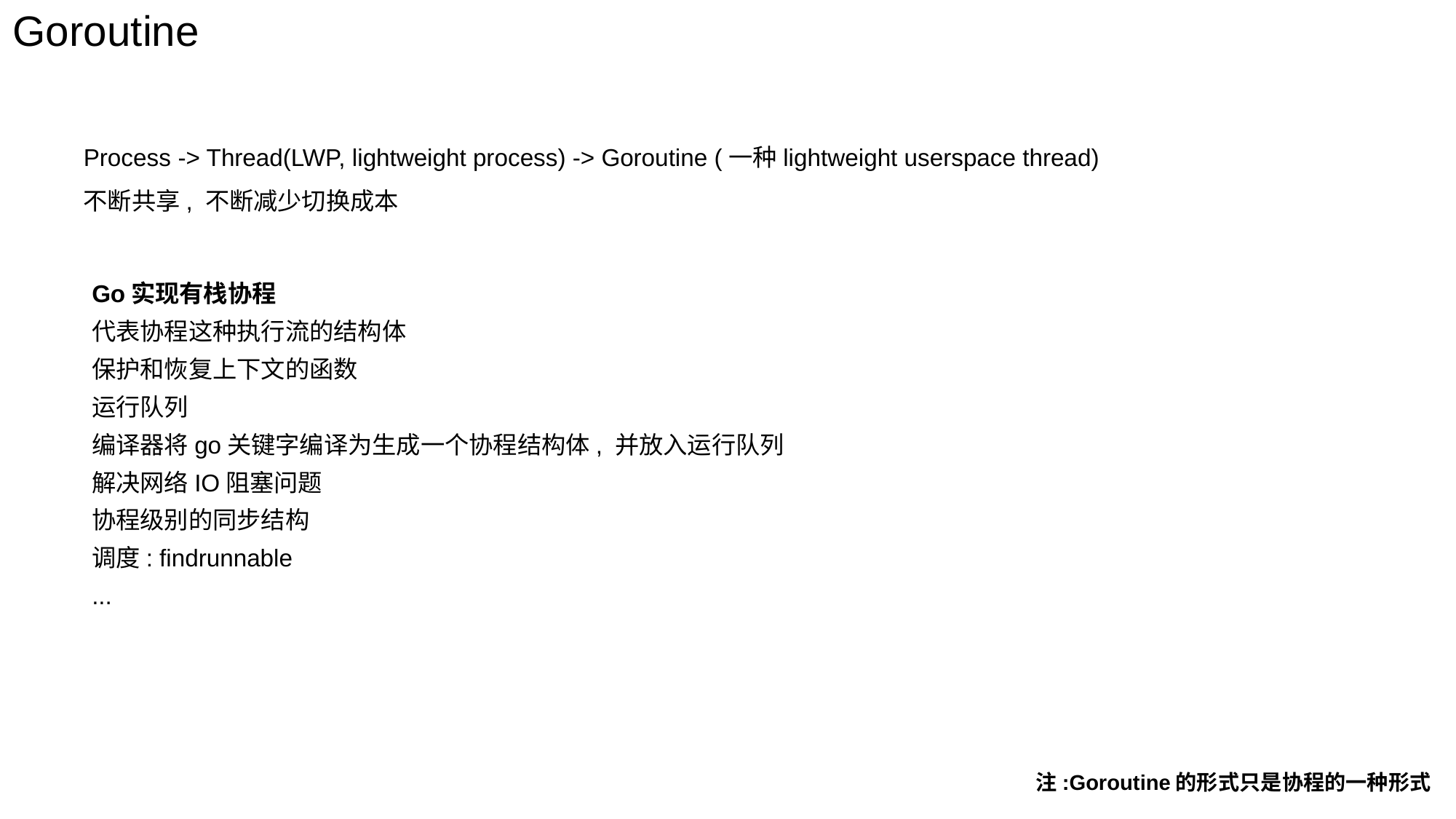

Goroutine
Process -> Thread(LWP, lightweight process) -> Goroutine (一种lightweight userspace thread)
不断共享, 不断减少切换成本
Go实现有栈协程
代表协程这种执行流的结构体
保护和恢复上下文的函数
运行队列
编译器将go关键字编译为生成一个协程结构体, 并放入运行队列
解决网络IO阻塞问题
协程级别的同步结构
调度: findrunnable
...
注:Goroutine的形式只是协程的一种形式